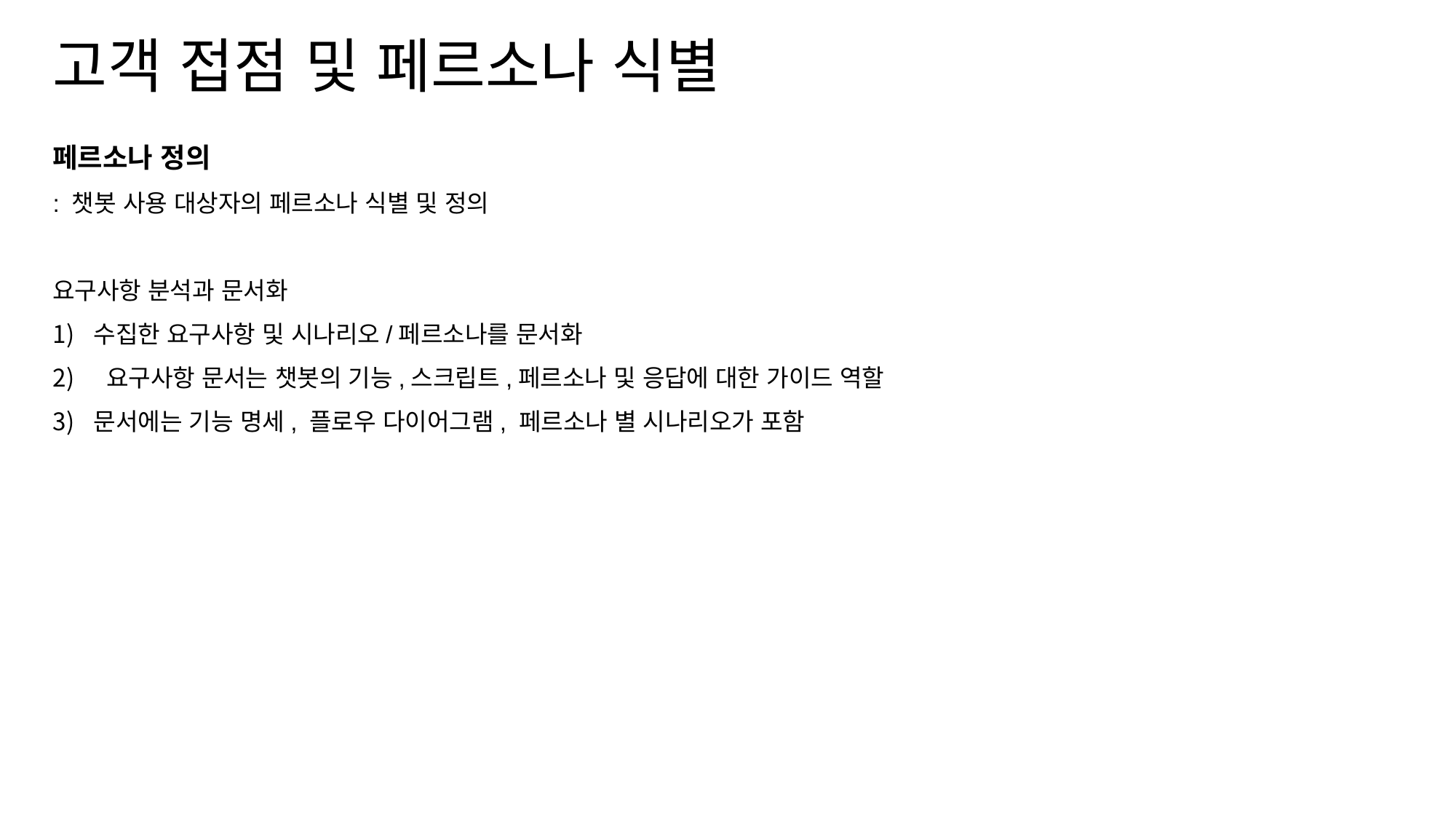

# 고객 접점 및 페르소나 식별
페르소나 정의
: 챗봇 사용 대상자의 페르소나 식별 및 정의

요구사항 분석과 문서화
수집한 요구사항 및 시나리오/페르소나를 문서화
 요구사항 문서는 챗봇의 기능,스크립트,페르소나 및 응답에 대한 가이드 역할
문서에는 기능 명세, 플로우 다이어그램, 페르소나 별 시나리오가 포함